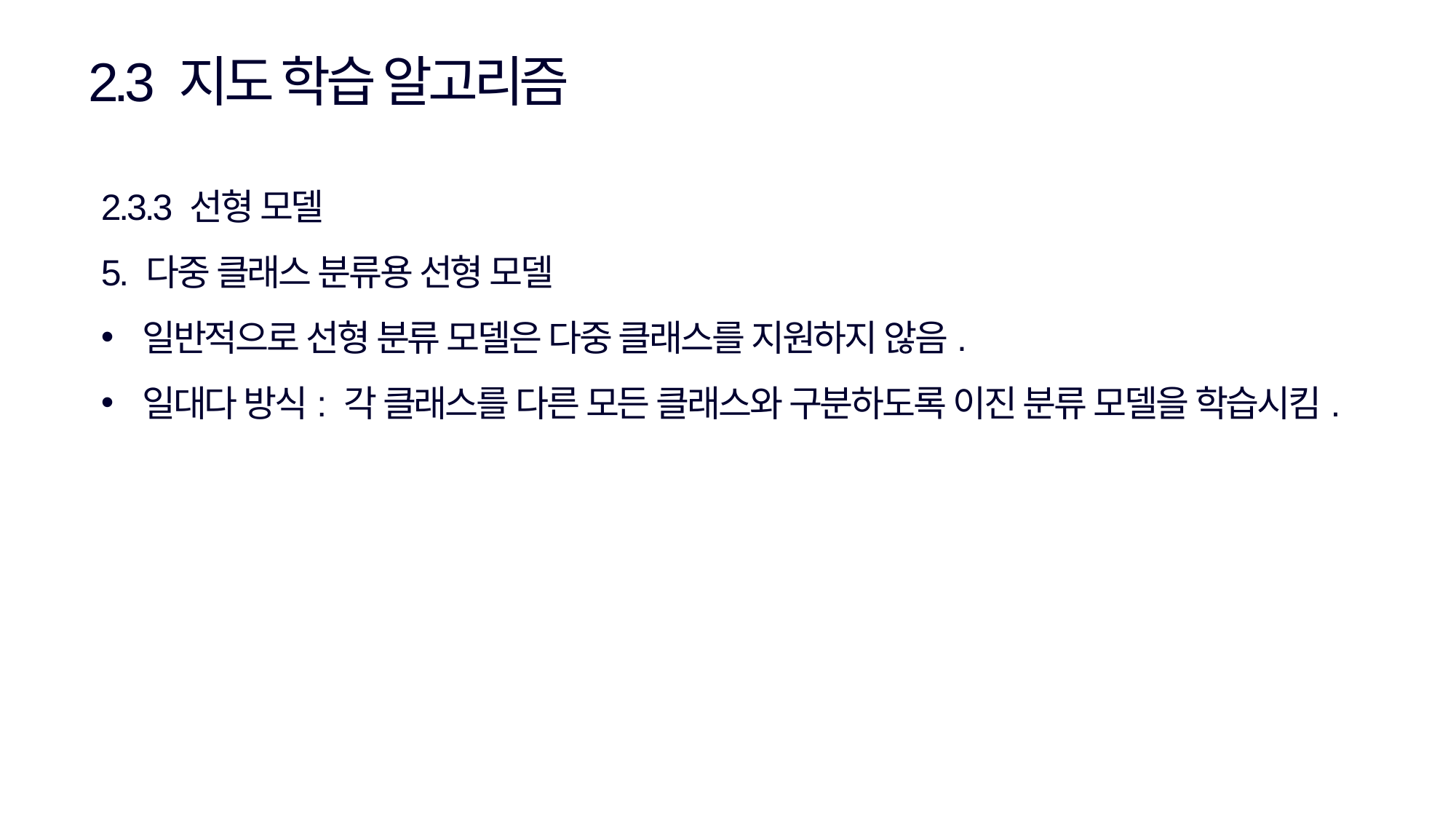

2.3 지도 학습 알고리즘
2.3.3 선형 모델
5. 다중 클래스 분류용 선형 모델
일반적으로 선형 분류 모델은 다중 클래스를 지원하지 않음.
일대다 방식: 각 클래스를 다른 모든 클래스와 구분하도록 이진 분류 모델을 학습시킴.